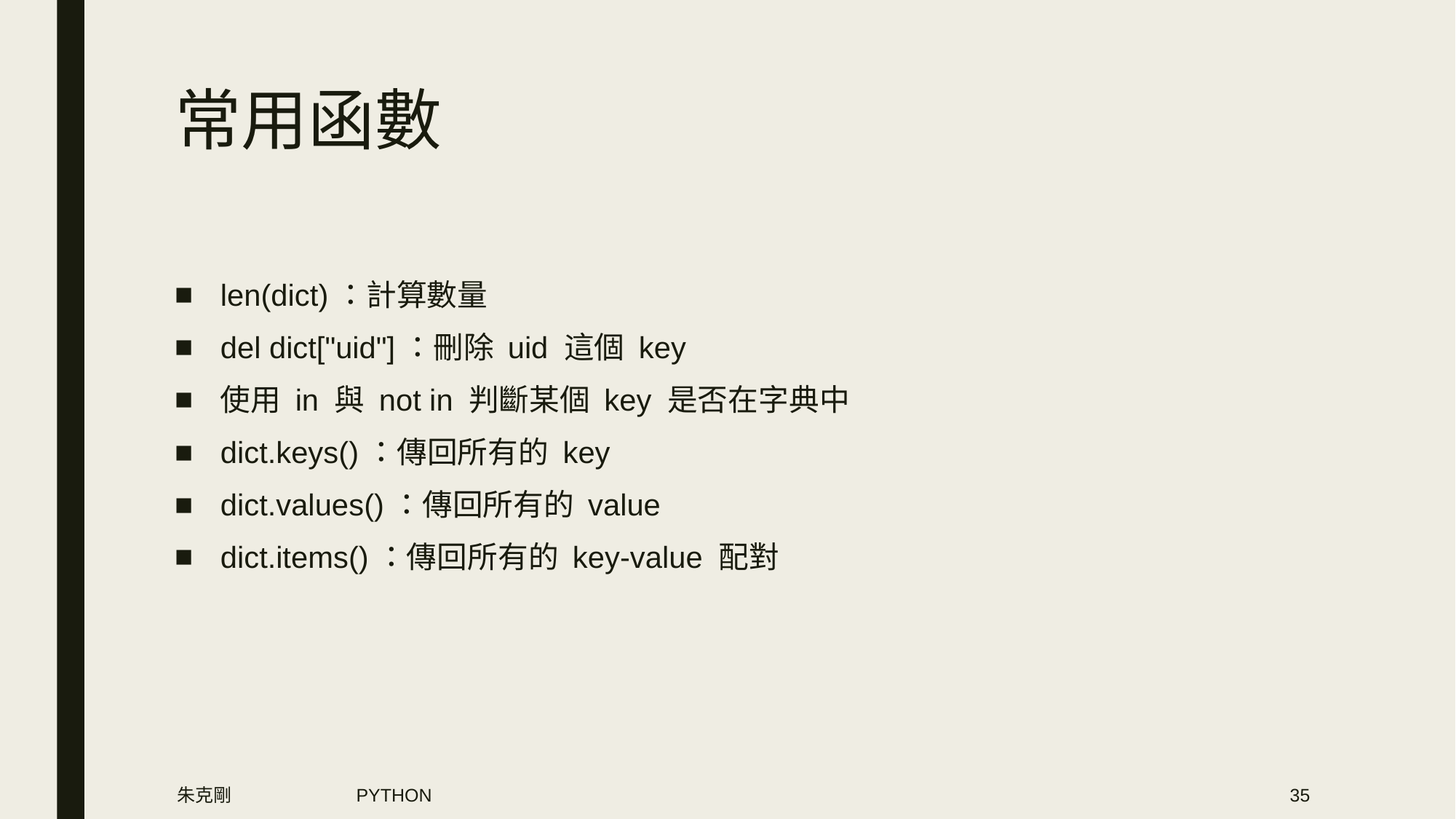

# 常用函數
len(dict)：計算數量
del dict["uid"]：刪除 uid 這個 key
使用 in 與 not in 判斷某個 key 是否在字典中
dict.keys()：傳回所有的 key
dict.values()：傳回所有的 value
dict.items()：傳回所有的 key-value 配對

朱克剛
PYTHON
35